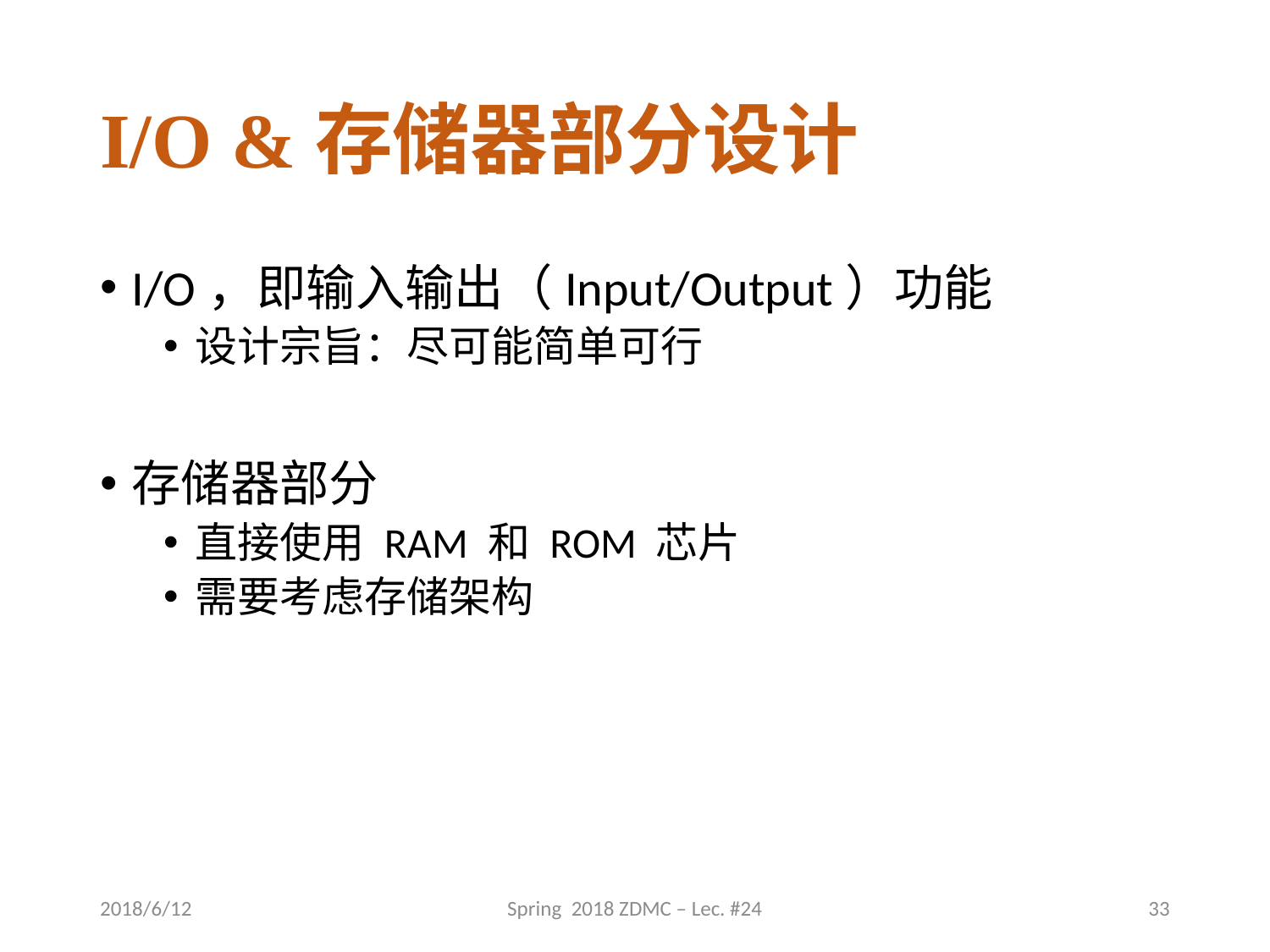

# I/O &存储器部分设计
I/O，即输入输出（Input/Output）功能
设计宗旨：尽可能简单可行

存储器部分
直接使用 RAM 和 ROM 芯片
需要考虑存储架构

2018/6/12
Spring  2018 ZDMC – Lec. #24
33